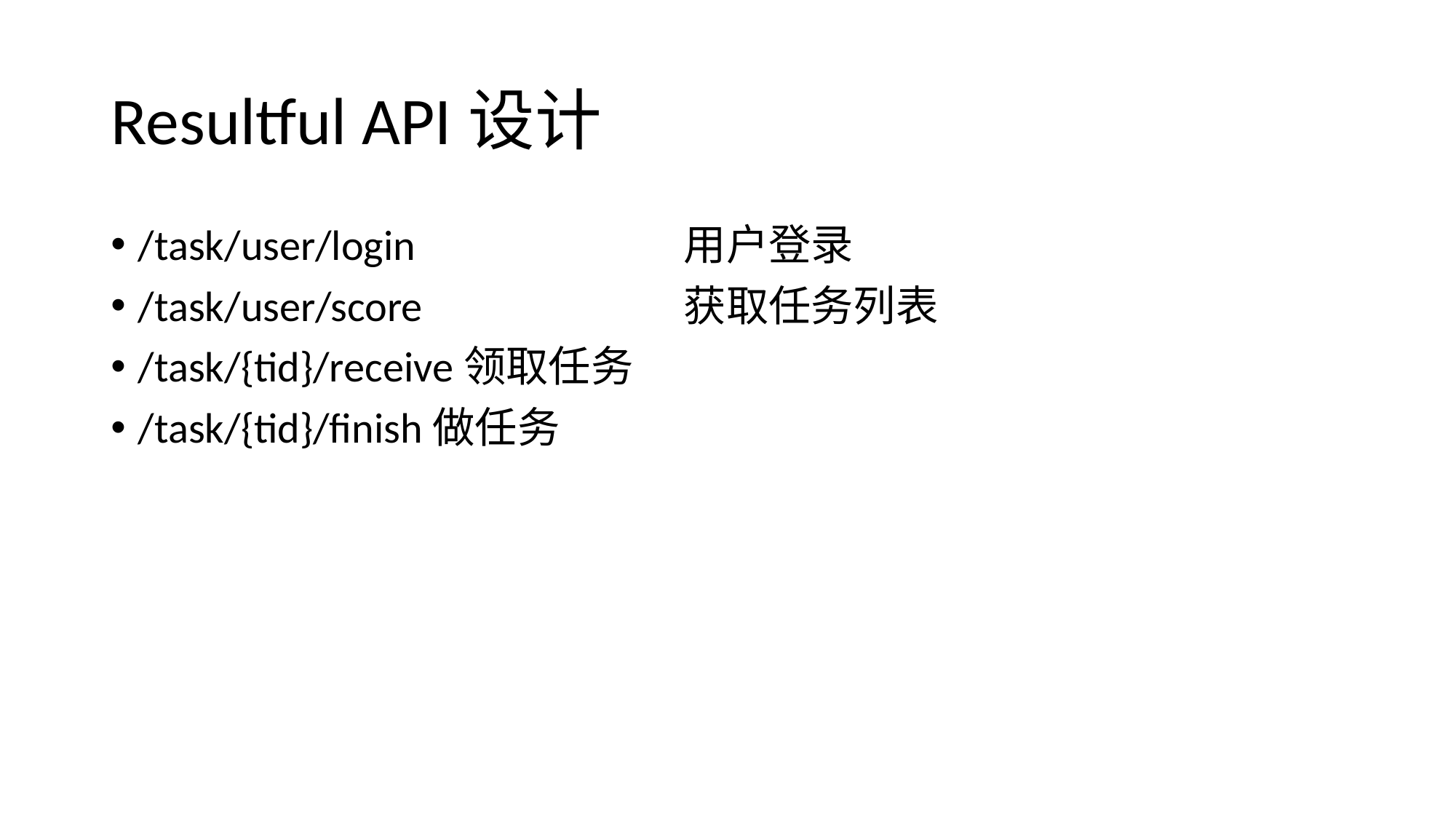

# Resultful API设计
/task/user/login			用户登录
/task/user/score			获取任务列表
/task/{tid}/receive领取任务
/task/{tid}/finish做任务